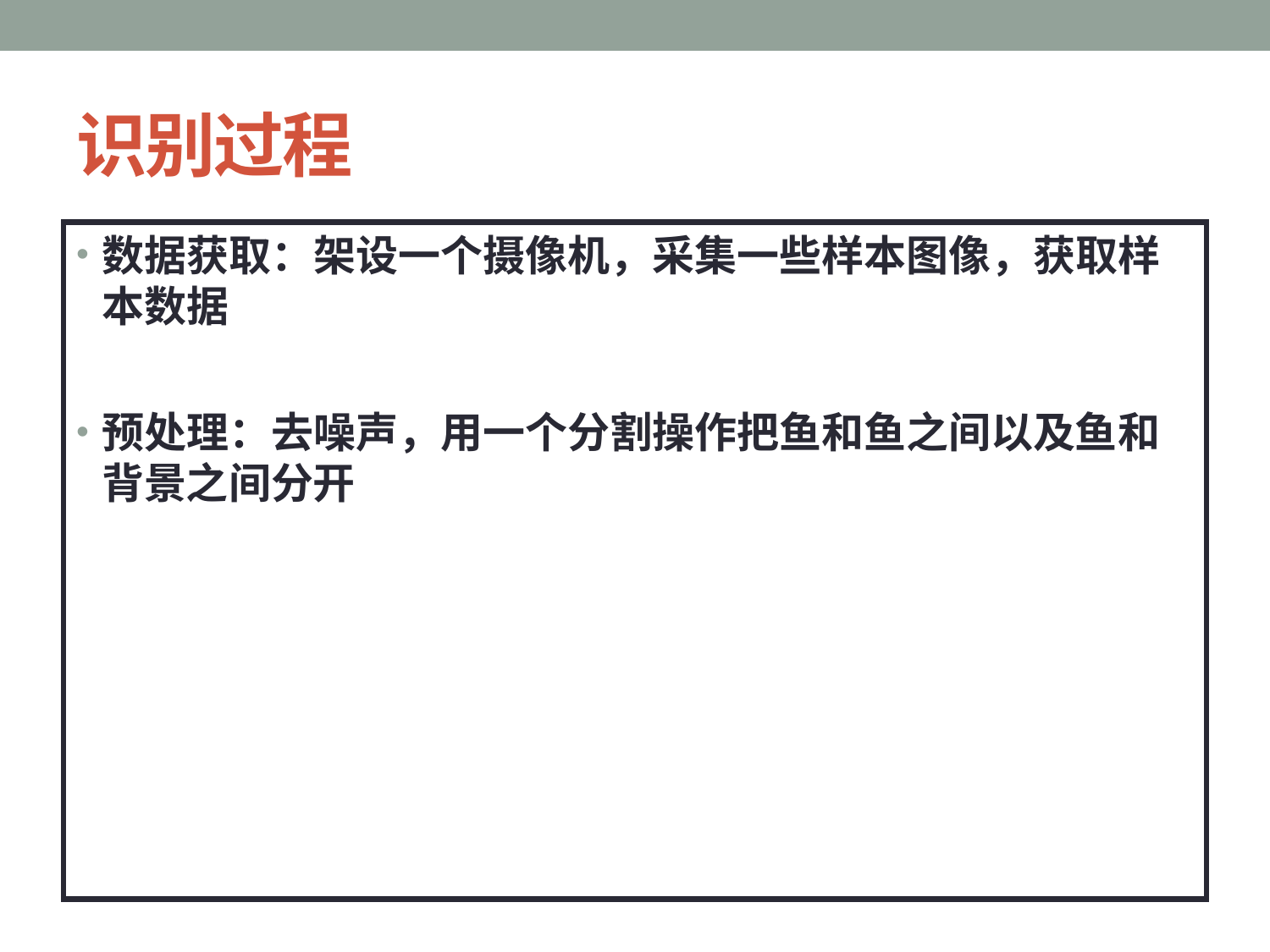

# 识别过程
数据获取：架设一个摄像机，采集一些样本图像，获取样本数据

预处理：去噪声，用一个分割操作把鱼和鱼之间以及鱼和背景之间分开